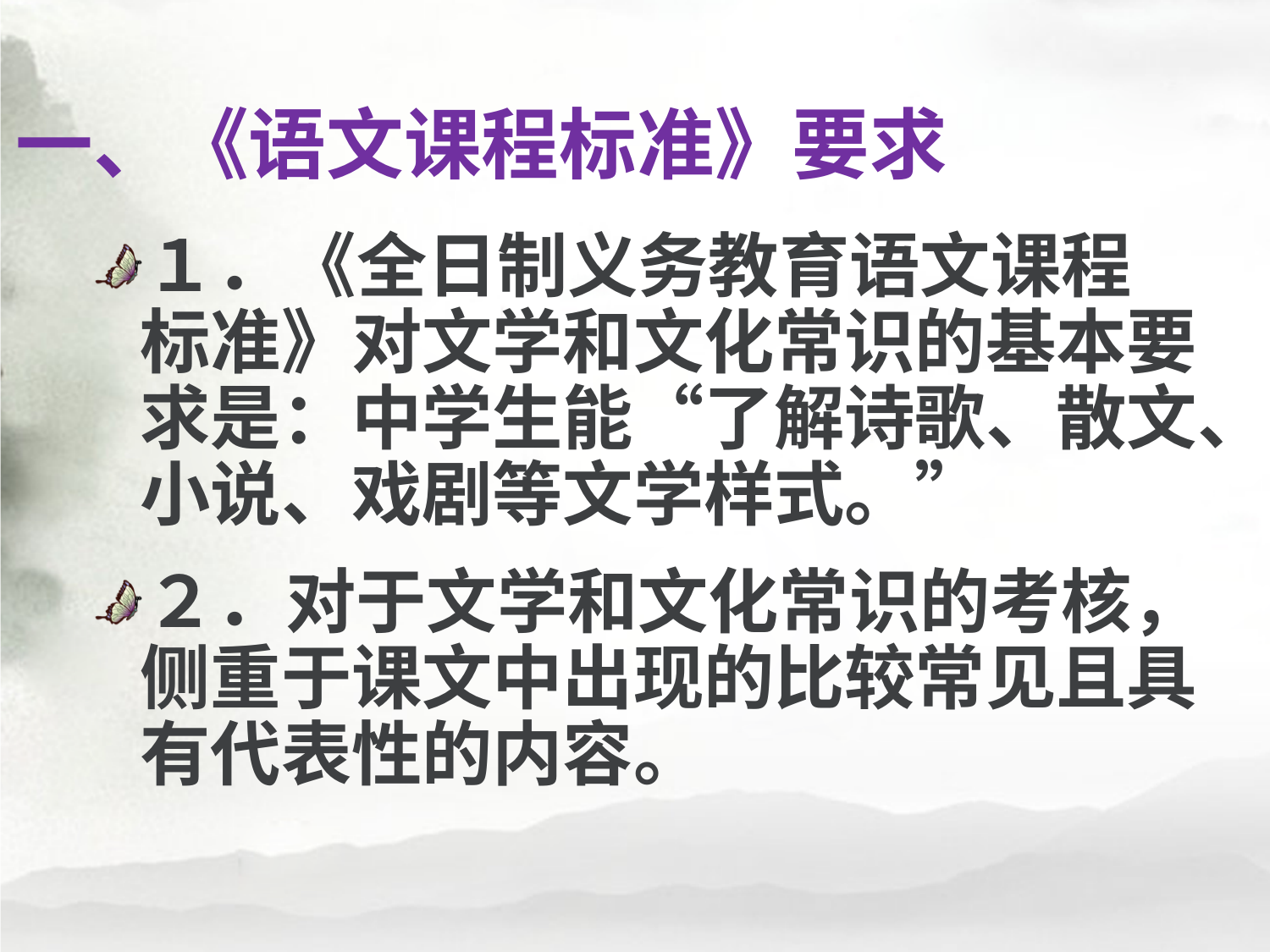

# 一、《语文课程标准》要求
１．《全日制义务教育语文课程标准》对文学和文化常识的基本要求是：中学生能“了解诗歌、散文、小说、戏剧等文学样式。”
２．对于文学和文化常识的考核，侧重于课文中出现的比较常见且具有代表性的内容。